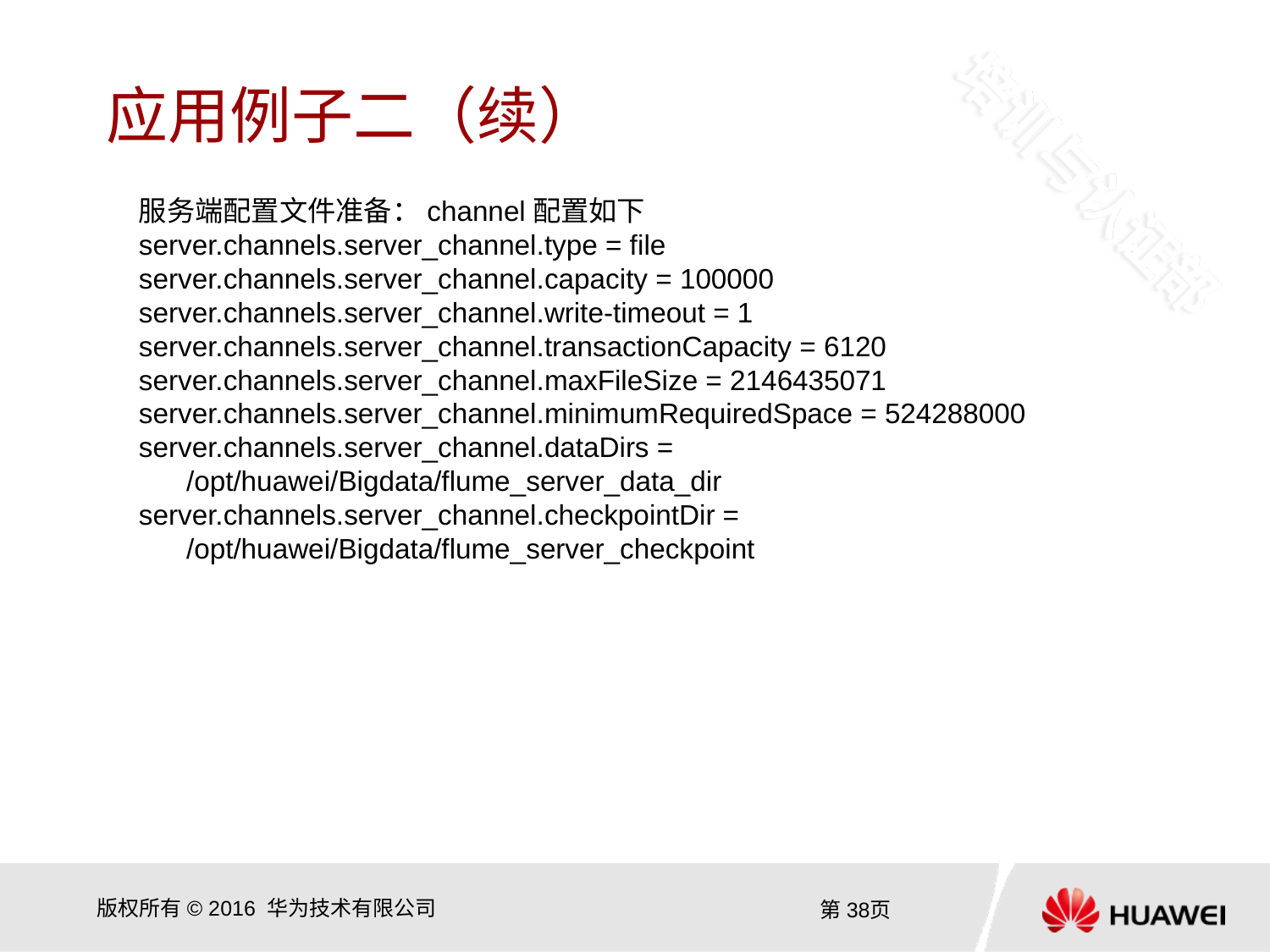

# 应用例子二（续）
服务端配置文件准备：channel配置如下
server.channels.server_channel.type = file
server.channels.server_channel.capacity = 100000
server.channels.server_channel.write-timeout = 1
server.channels.server_channel.transactionCapacity = 6120
server.channels.server_channel.maxFileSize = 2146435071
server.channels.server_channel.minimumRequiredSpace = 524288000
server.channels.server_channel.dataDirs = /opt/huawei/Bigdata/flume_server_data_dir
server.channels.server_channel.checkpointDir = /opt/huawei/Bigdata/flume_server_checkpoint